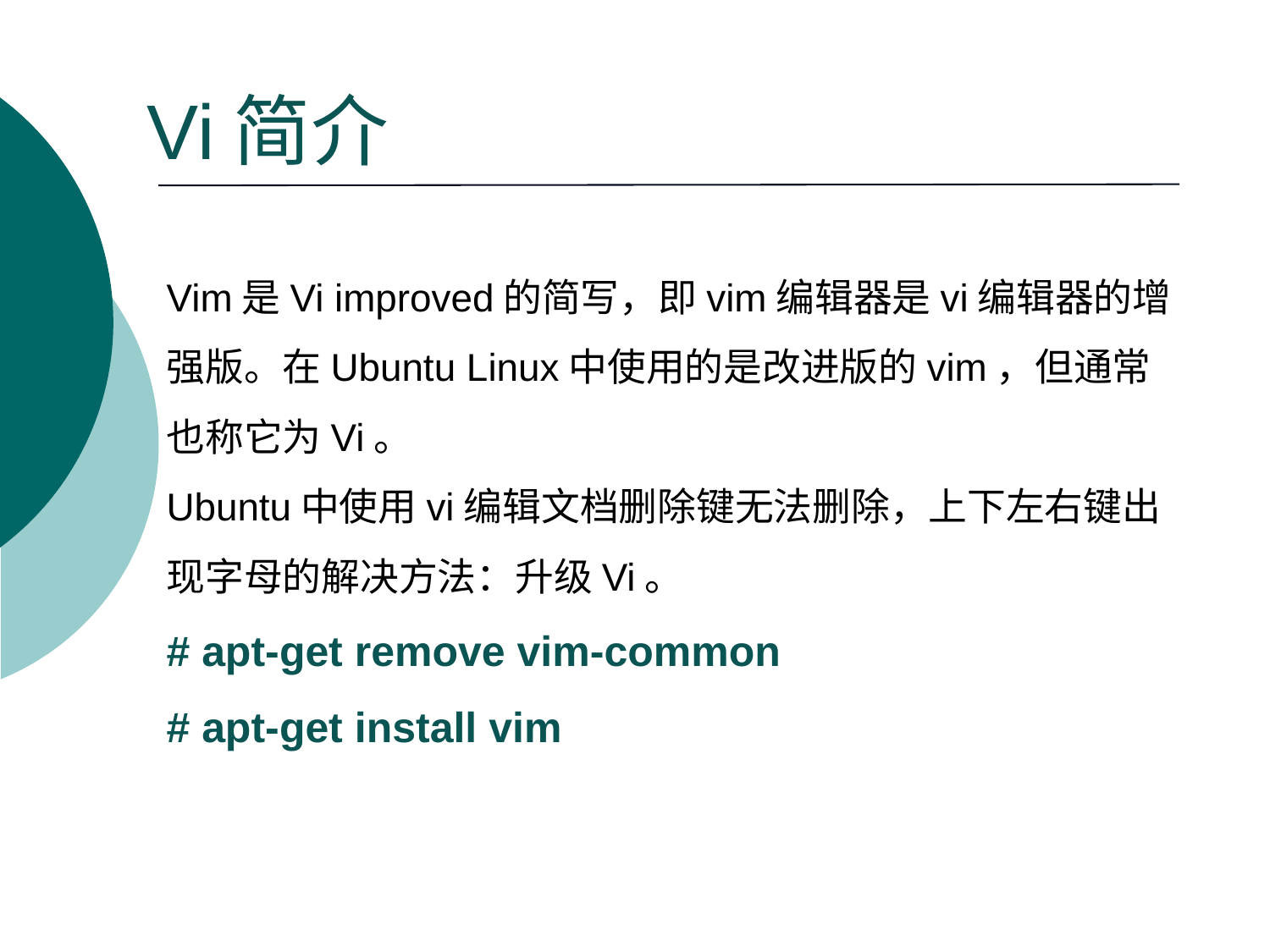

# Vi简介
Vim是Vi improved的简写，即vim编辑器是vi编辑器的增强版。在Ubuntu Linux中使用的是改进版的vim，但通常也称它为Vi。
Ubuntu中使用vi编辑文档删除键无法删除，上下左右键出现字母的解决方法：升级Vi。
# apt-get remove vim-common
# apt-get install vim
4